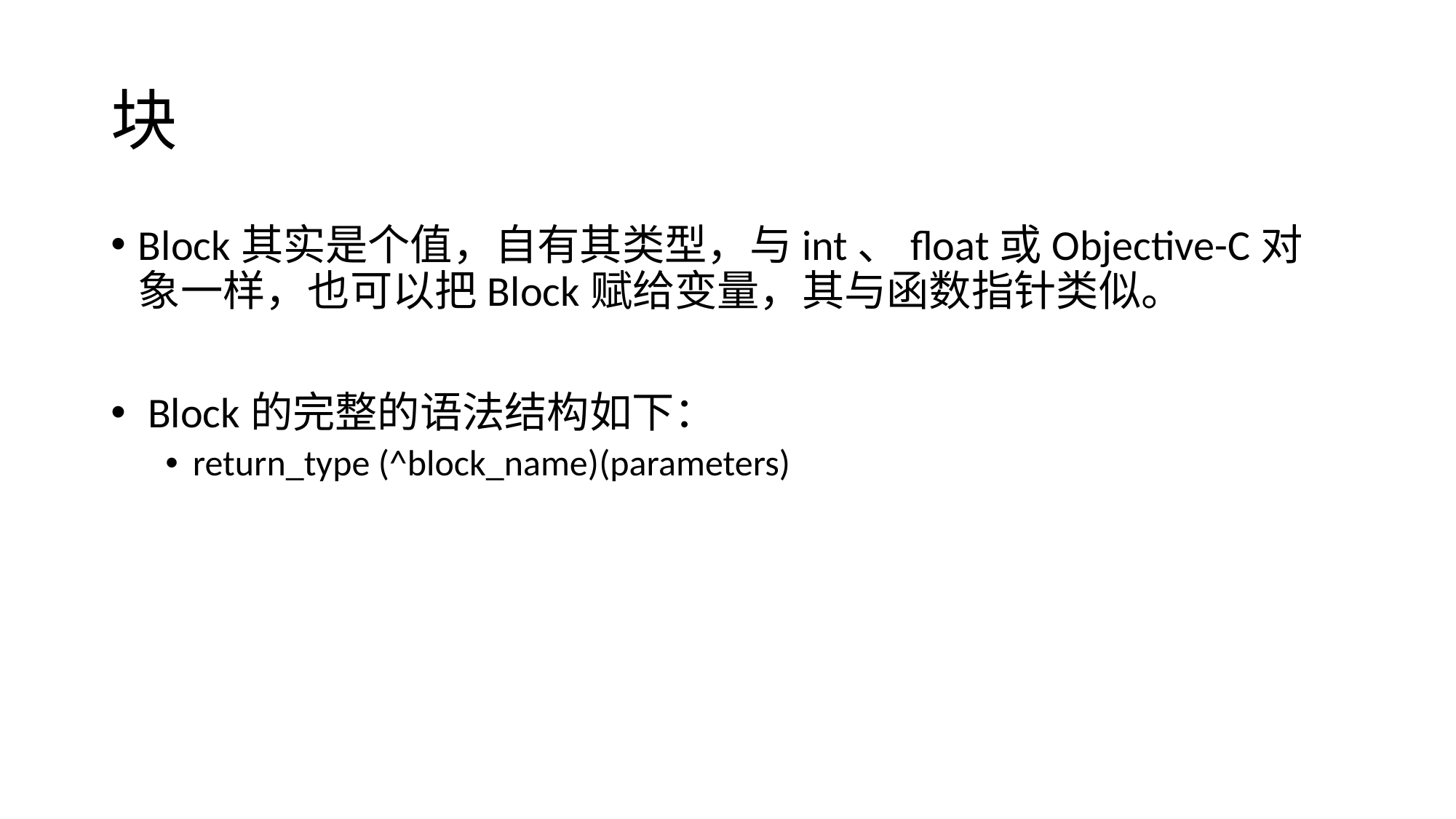

# 块
Block其实是个值，自有其类型，与int、float或Objective-C对象一样，也可以把Block赋给变量，其与函数指针类似。

 Block的完整的语法结构如下：
return_type (^block_name)(parameters)